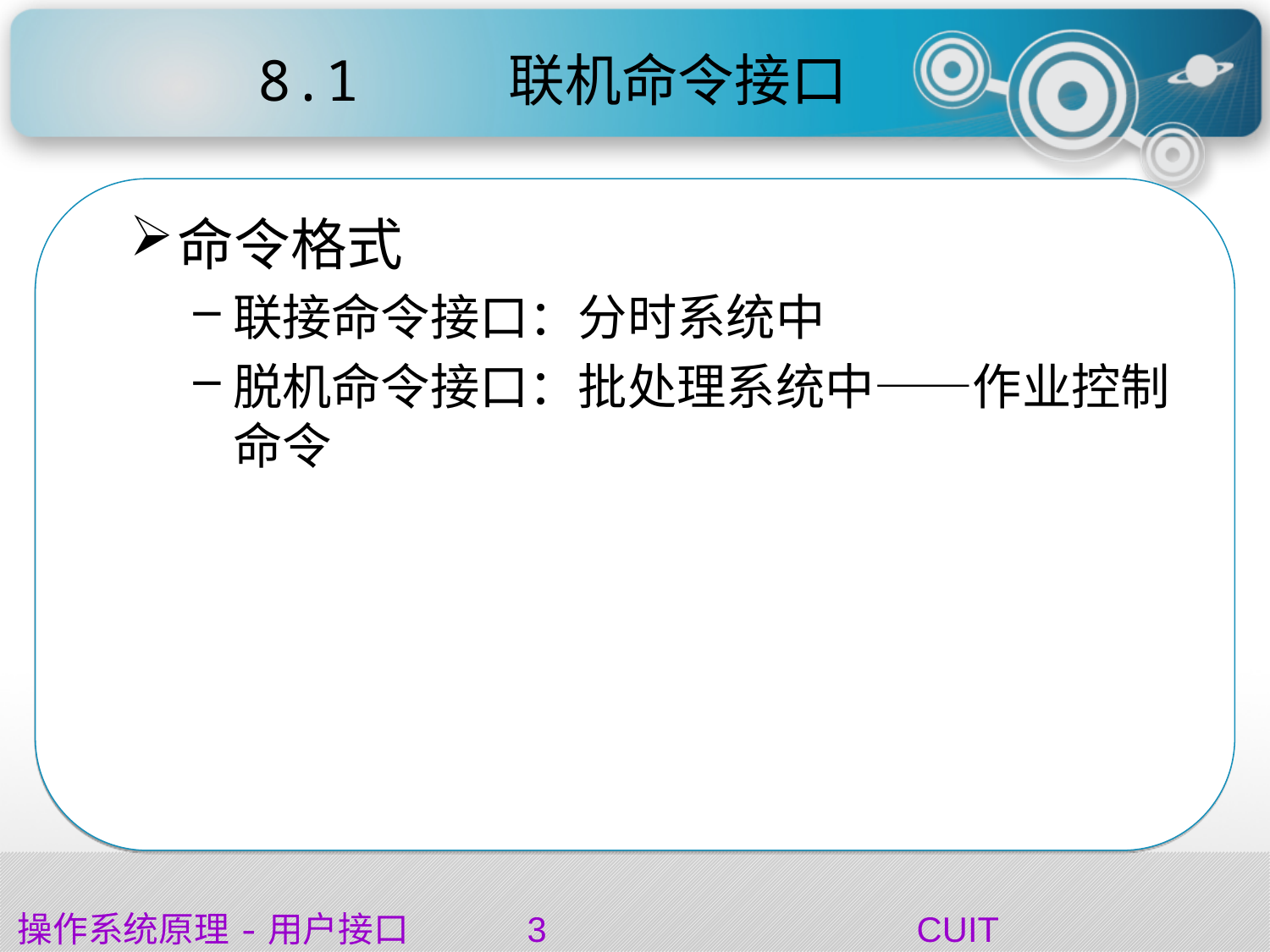

# 8.1    联机命令接口
命令格式
联接命令接口：分时系统中
脱机命令接口：批处理系统中——作业控制命令